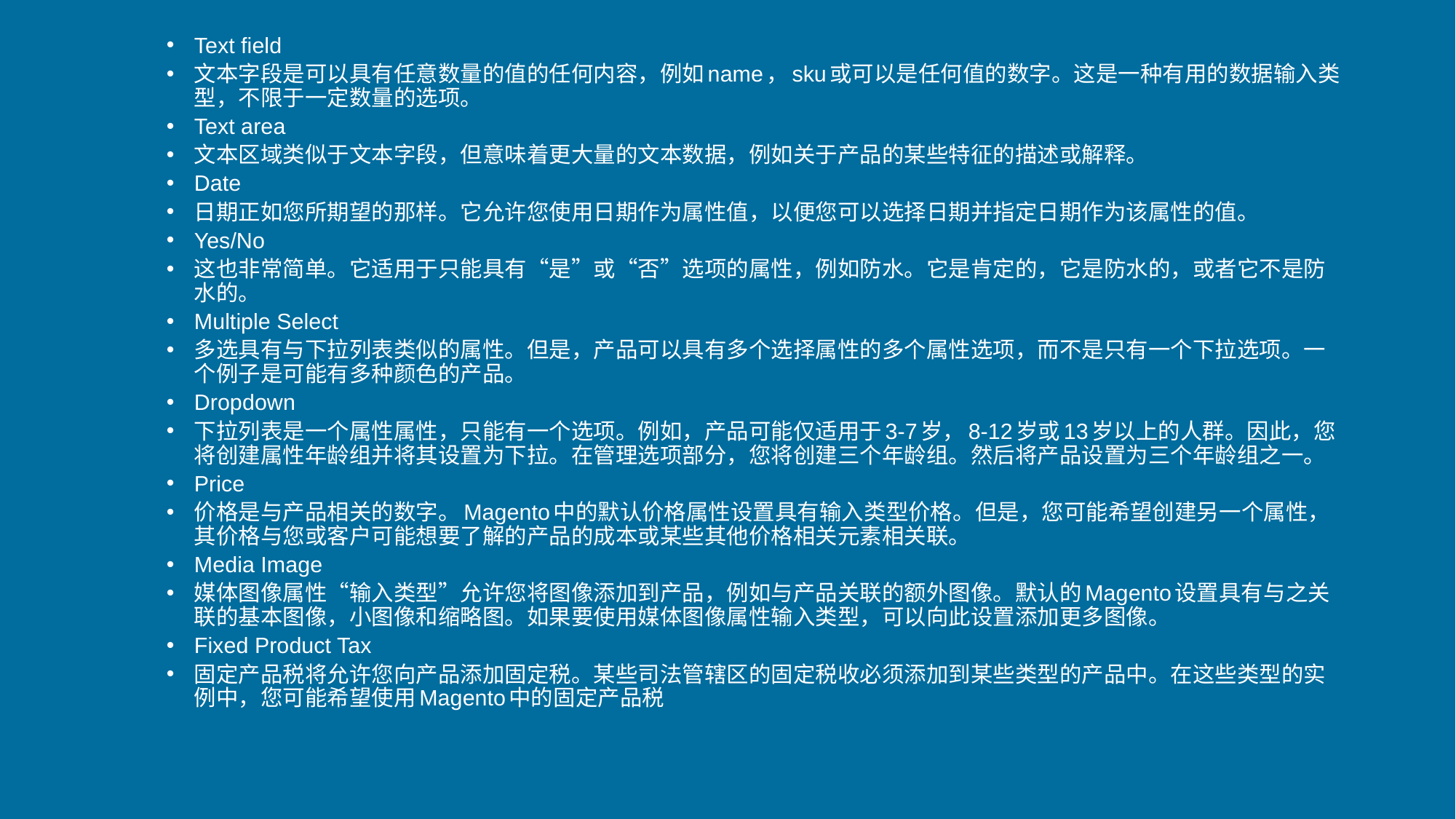

Text field
文本字段是可以具有任意数量的值的任何内容，例如name，sku或可以是任何值的数字。这是一种有用的数据输入类型，不限于一定数量的选项。
Text area
文本区域类似于文本字段，但意味着更大量的文本数据，例如关于产品的某些特征的描述或解释。
Date
日期正如您所期望的那样。它允许您使用日期作为属性值，以便您可以选择日期并指定日期作为该属性的值。
Yes/No
这也非常简单。它适用于只能具有“是”或“否”选项的属性，例如防水。它是肯定的，它是防水的，或者它不是防水的。
Multiple Select
多选具有与下拉列表类似的属性。但是，产品可以具有多个选择属性的多个属性选项，而不是只有一个下拉选项。一个例子是可能有多种颜色的产品。
Dropdown
下拉列表是一个属性属性，只能有一个选项。例如，产品可能仅适用于3-7岁，8-12岁或13岁以上的人群。因此，您将创建属性年龄组并将其设置为下拉。在管理选项部分，您将创建三个年龄组。然后将产品设置为三个年龄组之一。
Price
价格是与产品相关的数字。Magento中的默认价格属性设置具有输入类型价格。但是，您可能希望创建另一个属性，其价格与您或客户可能想要了解的产品的成本或某些其他价格相关元素相关联。
Media Image
媒体图像属性“输入类型”允许您将图像添加到产品，例如与产品关联的额外图像。默认的Magento设置具有与之关联的基本图像，小图像和缩略图。如果要使用媒体图像属性输入类型，可以向此设置添加更多图像。
Fixed Product Tax
固定产品税将允许您向产品添加固定税。某些司法管辖区的固定税收必须添加到某些类型的产品中。在这些类型的实例中，您可能希望使用Magento中的固定产品税